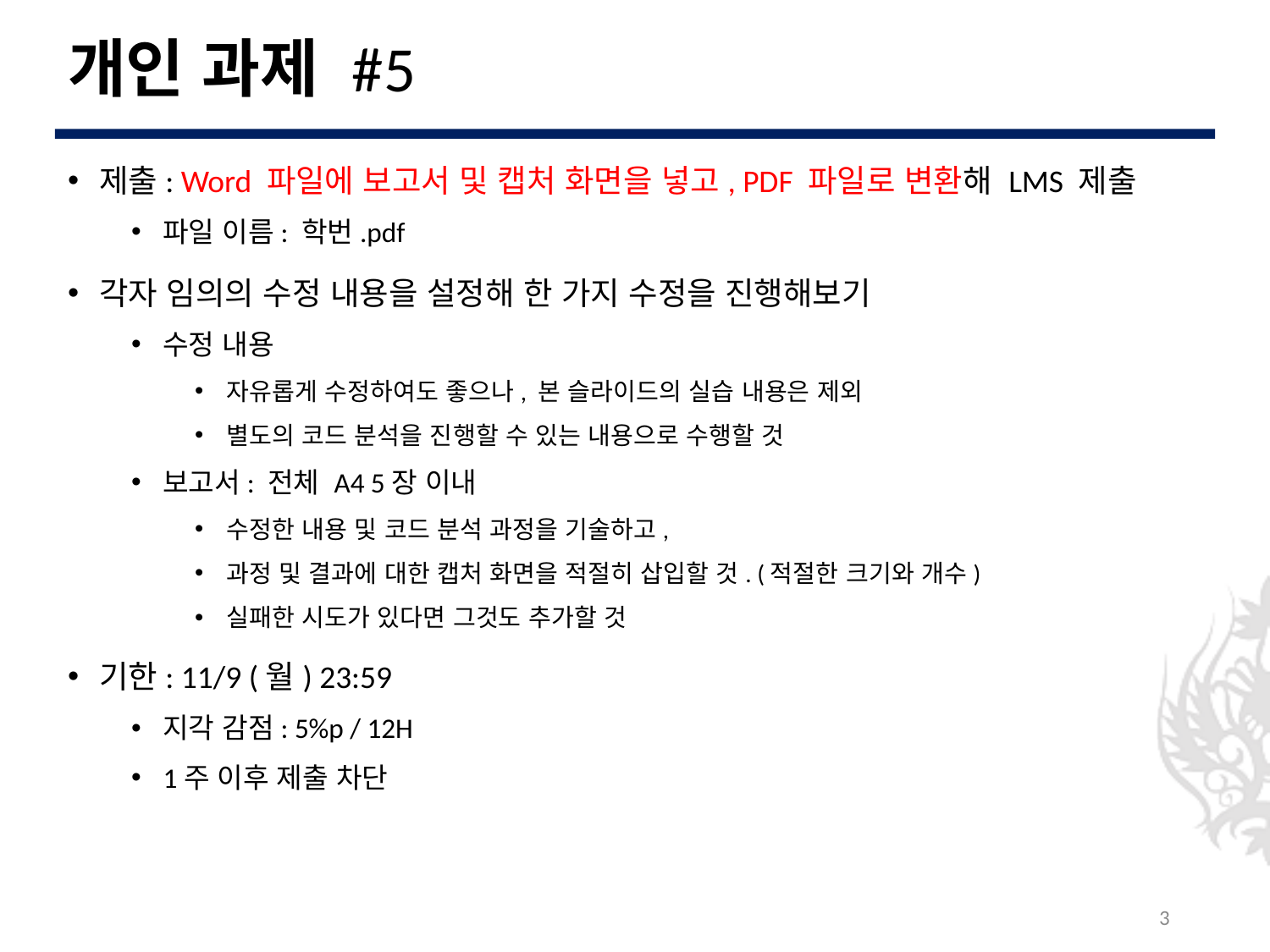

# 개인 과제 #5
제출: Word 파일에 보고서 및 캡처 화면을 넣고, PDF 파일로 변환해 LMS 제출
파일 이름: 학번.pdf
각자 임의의 수정 내용을 설정해 한 가지 수정을 진행해보기
수정 내용
자유롭게 수정하여도 좋으나, 본 슬라이드의 실습 내용은 제외
별도의 코드 분석을 진행할 수 있는 내용으로 수행할 것
보고서: 전체 A4 5장 이내
수정한 내용 및 코드 분석 과정을 기술하고,
과정 및 결과에 대한 캡처 화면을 적절히 삽입할 것. (적절한 크기와 개수)
실패한 시도가 있다면 그것도 추가할 것
기한: 11/9 (월) 23:59
지각 감점: 5%p / 12H
1주 이후 제출 차단

3